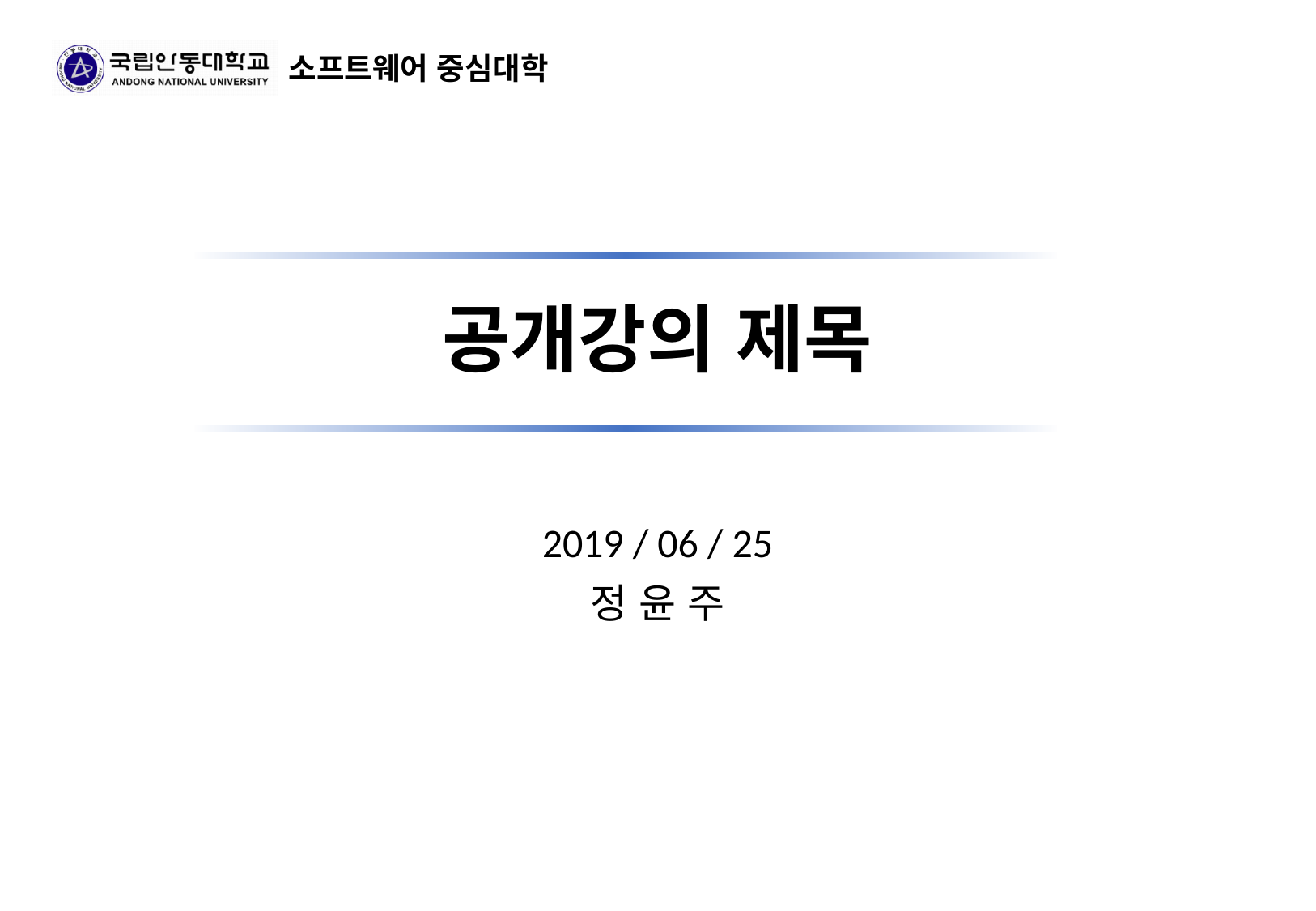

# 공개강의 제목
2019 / 06 / 25
정 윤 주